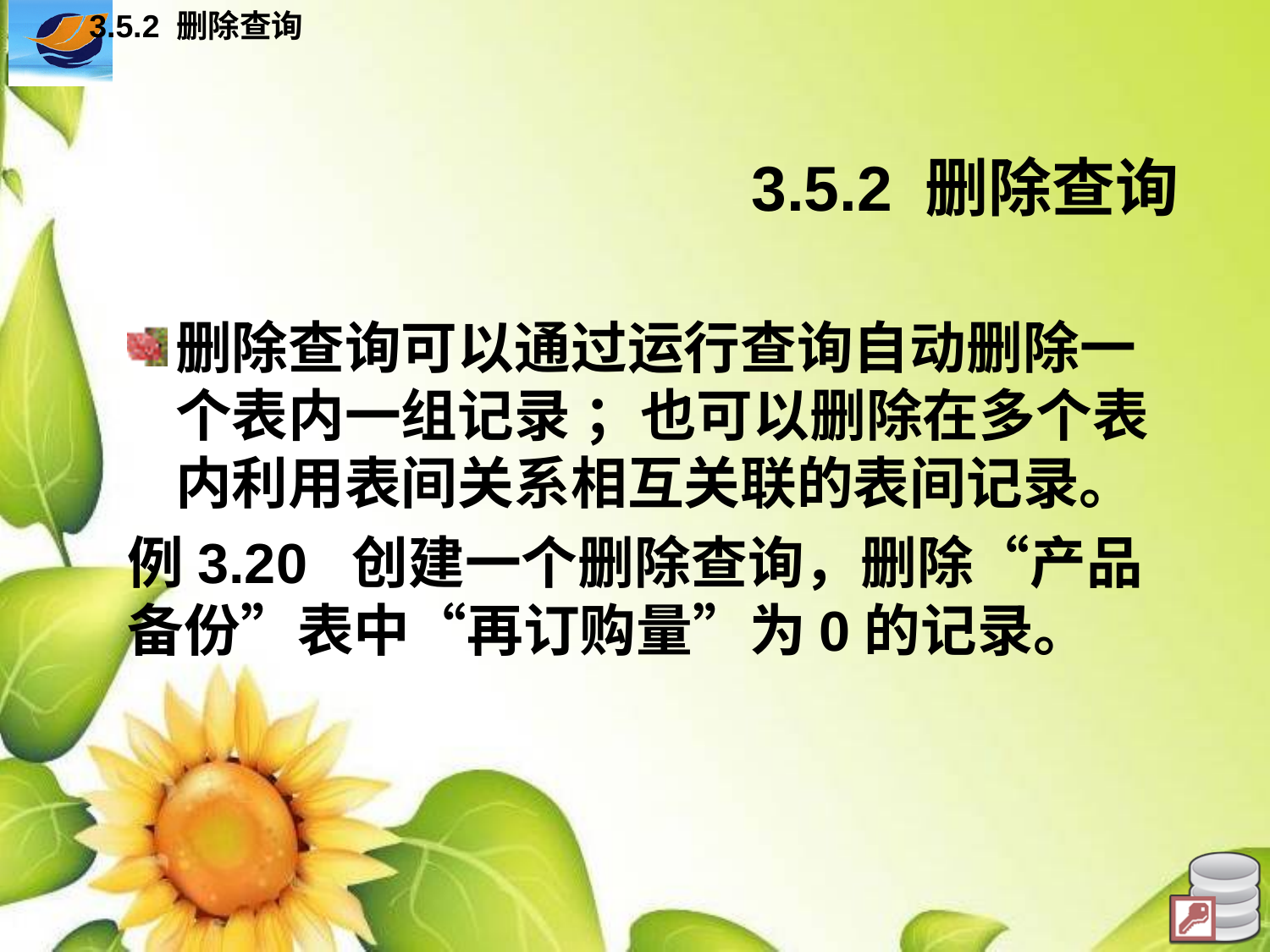

3.5.2 删除查询
# 3.5.2 删除查询
删除查询可以通过运行查询自动删除一个表内一组记录 ；也可以删除在多个表内利用表间关系相互关联的表间记录。
例3.20  创建一个删除查询，删除“产品备份”表中“再订购量”为0的记录。